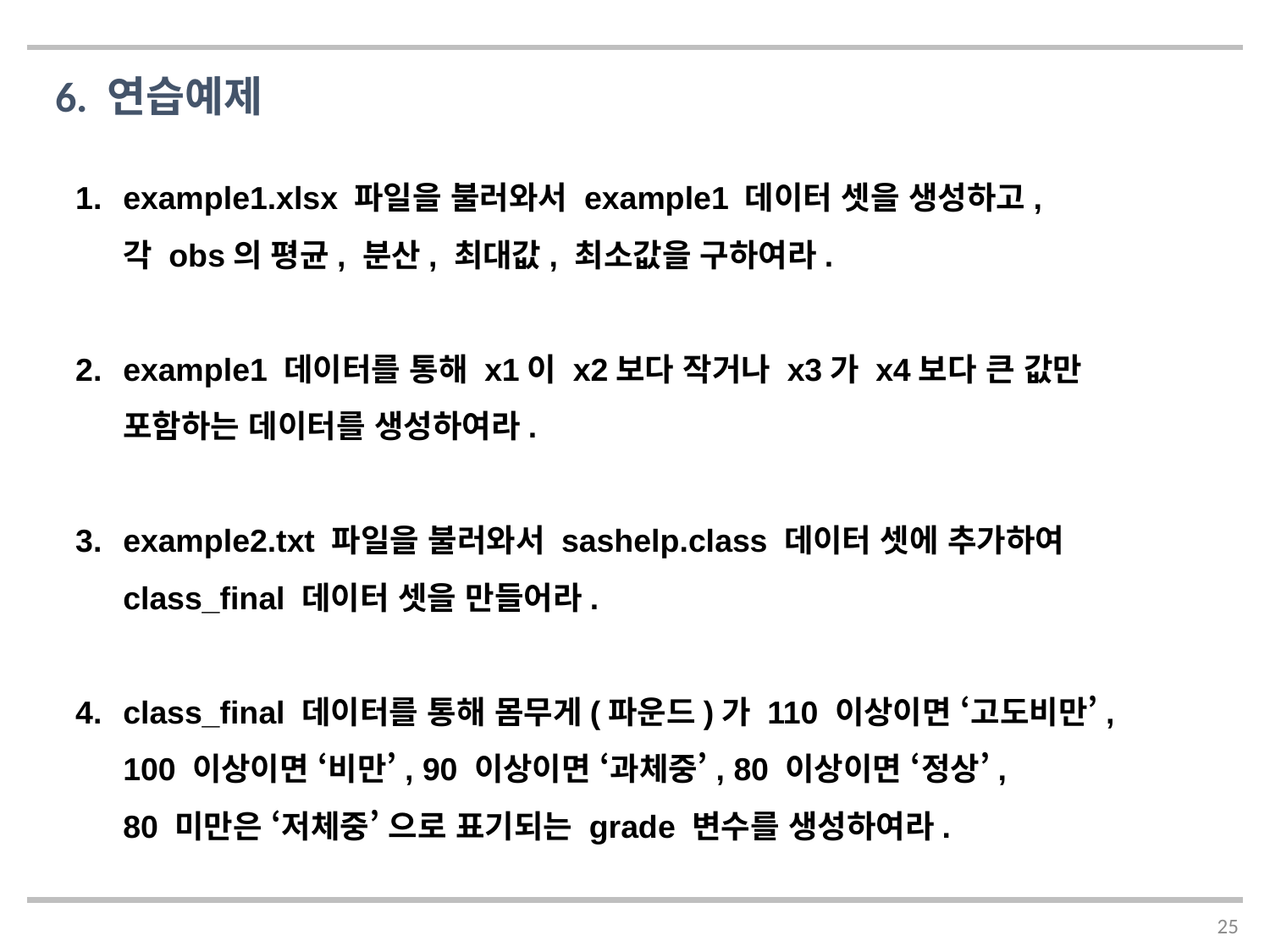

6. 연습예제
example1.xlsx 파일을 불러와서 example1 데이터 셋을 생성하고,
각 obs의 평균, 분산, 최대값, 최소값을 구하여라.

example1 데이터를 통해 x1이 x2보다 작거나 x3가 x4보다 큰 값만 포함하는 데이터를 생성하여라.

example2.txt 파일을 불러와서 sashelp.class 데이터 셋에 추가하여 class_final 데이터 셋을 만들어라.

class_final 데이터를 통해 몸무게(파운드)가 110 이상이면 ‘고도비만’, 100 이상이면 ‘비만’, 90 이상이면 ‘과체중’, 80 이상이면 ‘정상’,
80 미만은 ‘저체중’ 으로 표기되는 grade 변수를 생성하여라.